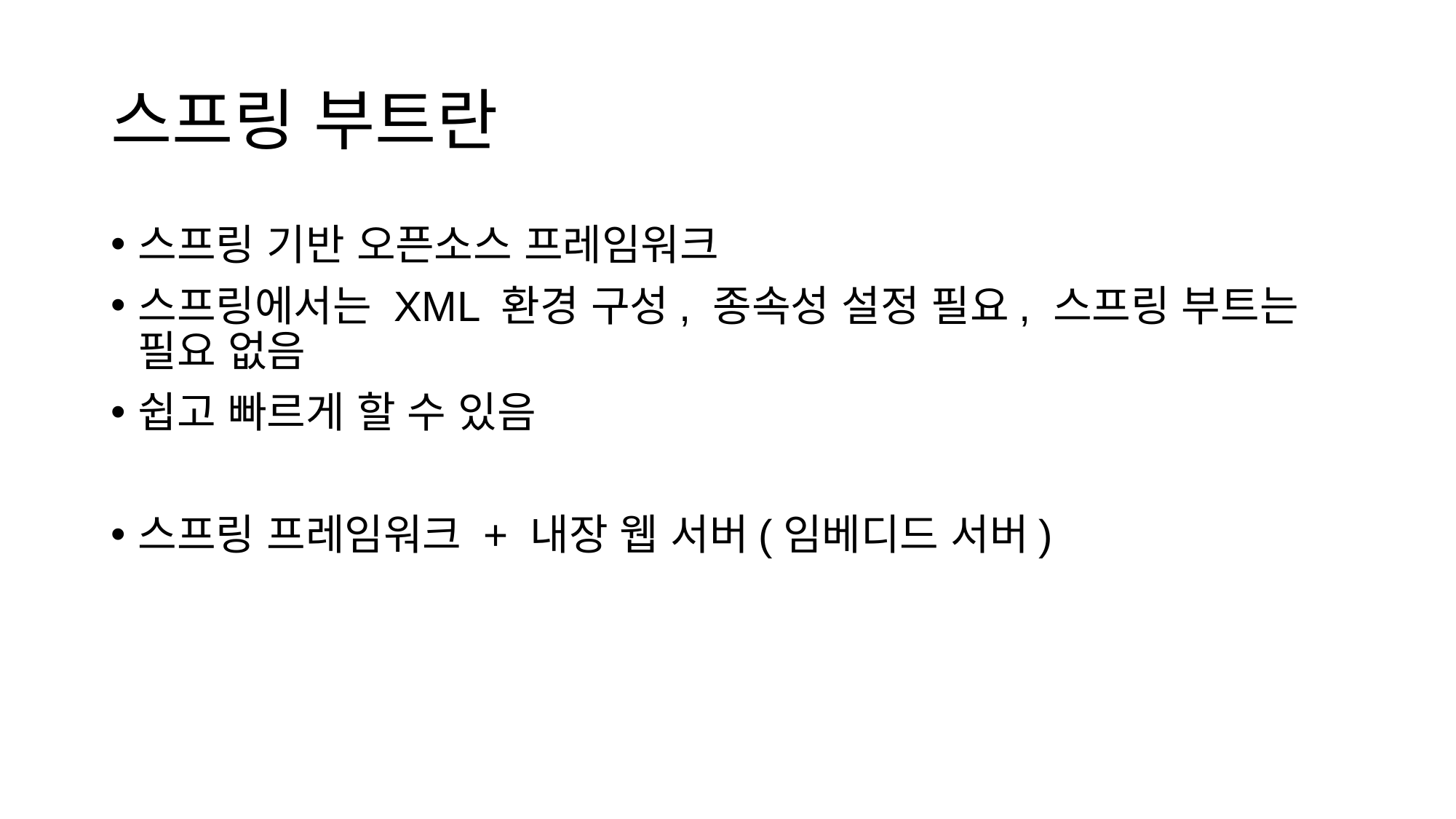

# 스프링 부트란
스프링 기반 오픈소스 프레임워크
스프링에서는 XML 환경 구성, 종속성 설정 필요, 스프링 부트는 필요 없음
쉽고 빠르게 할 수 있음

스프링 프레임워크 + 내장 웹 서버(임베디드 서버)